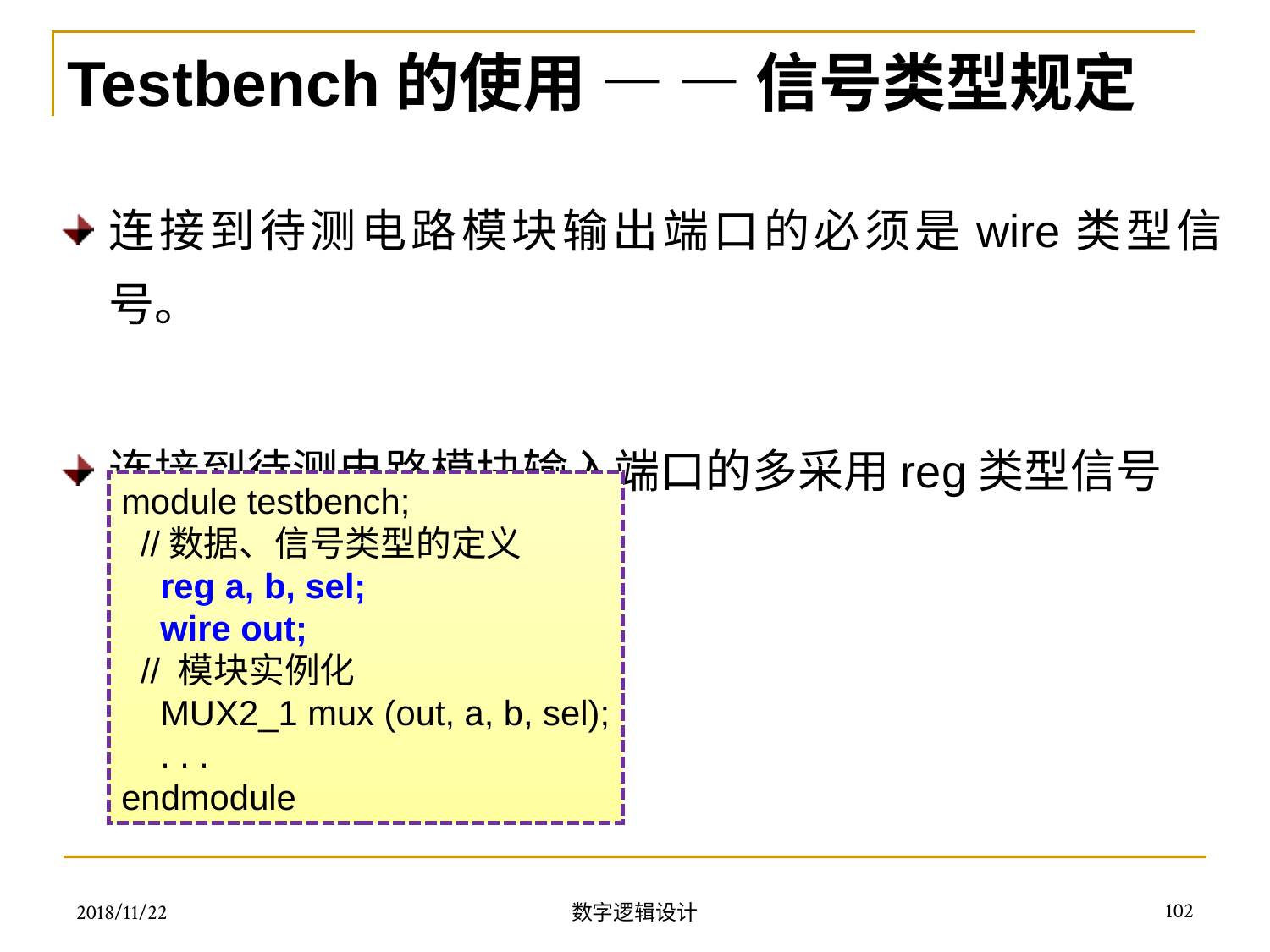

Testbench的使用 — — 信号类型规定
连接到待测电路模块输出端口的必须是wire类型信号。

连接到待测电路模块输入端口的多采用reg类型信号

module testbench;
  //数据、信号类型的定义
    reg a, b, sel;
    wire out;
  // 模块实例化
    MUX2_1 mux (out, a, b, sel);
    . . .
endmodule
2018/11/22
102
数字逻辑设计